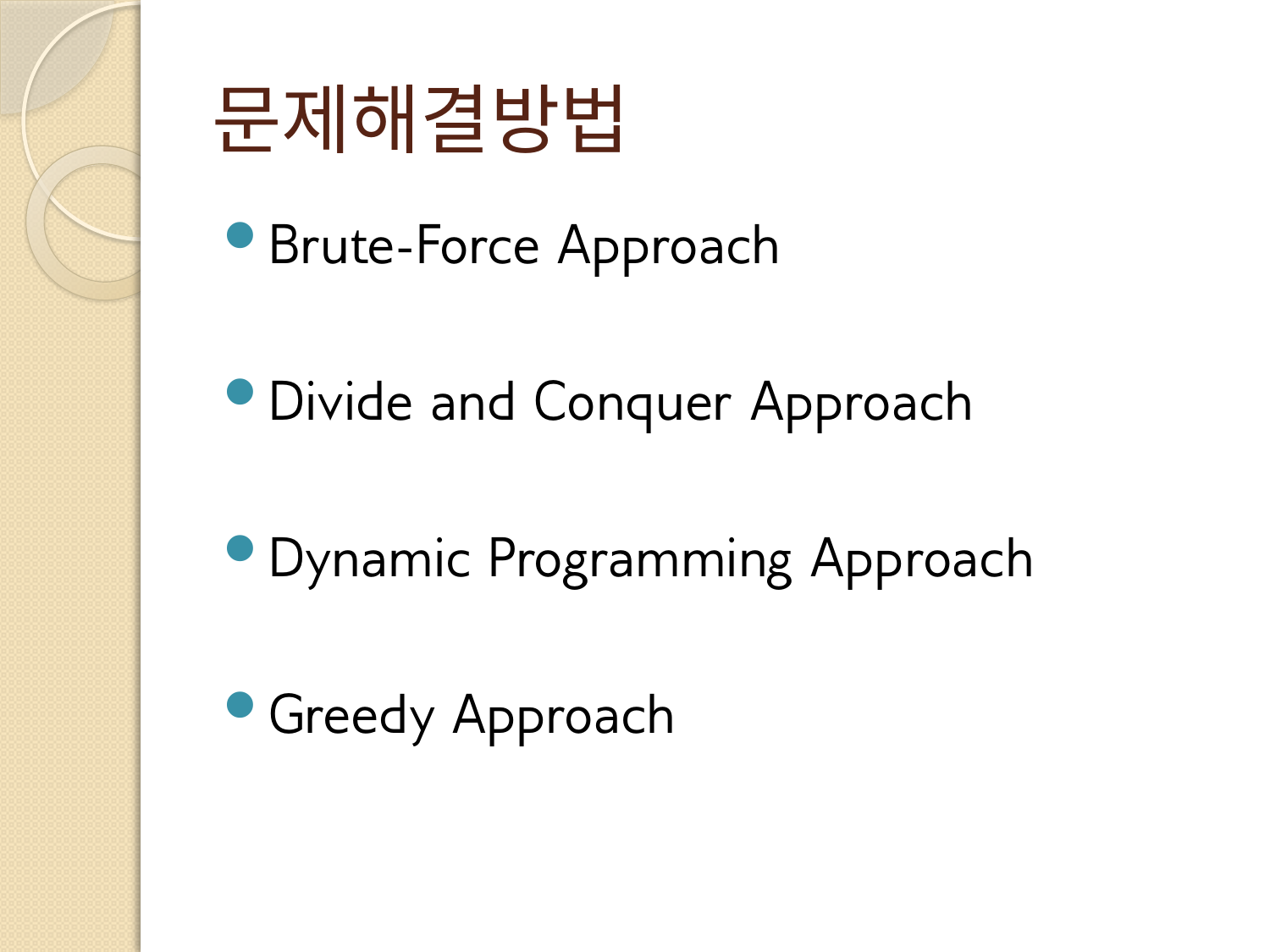

# 문제해결방법
Brute-Force Approach

Divide and Conquer Approach

Dynamic Programming Approach

Greedy Approach